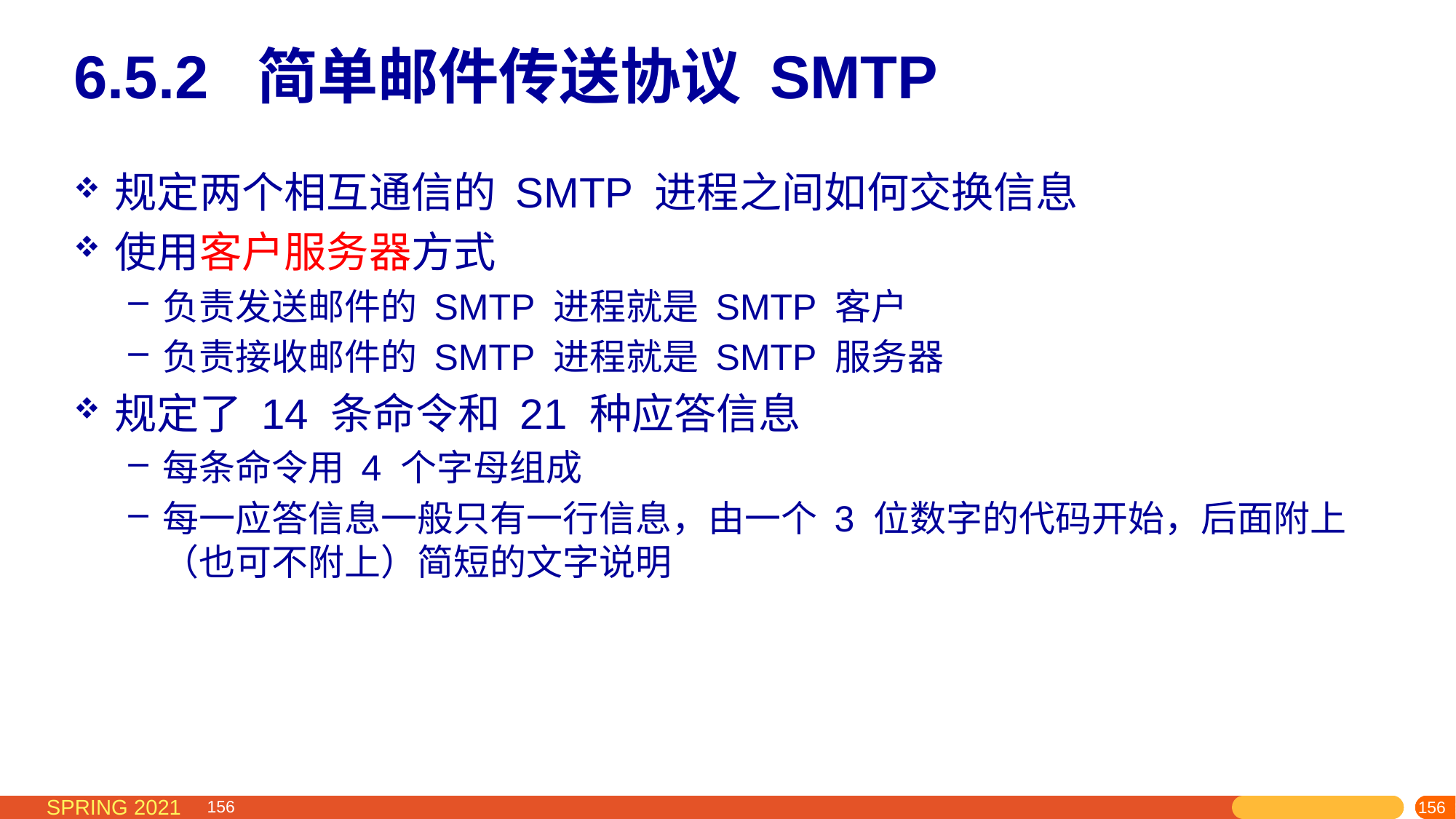

# 6.5.2  简单邮件传送协议 SMTP
规定两个相互通信的 SMTP 进程之间如何交换信息
使用客户服务器方式
负责发送邮件的 SMTP 进程就是 SMTP 客户
负责接收邮件的 SMTP 进程就是 SMTP 服务器
规定了 14 条命令和 21 种应答信息
每条命令用 4 个字母组成
每一应答信息一般只有一行信息，由一个 3 位数字的代码开始，后面附上（也可不附上）简短的文字说明